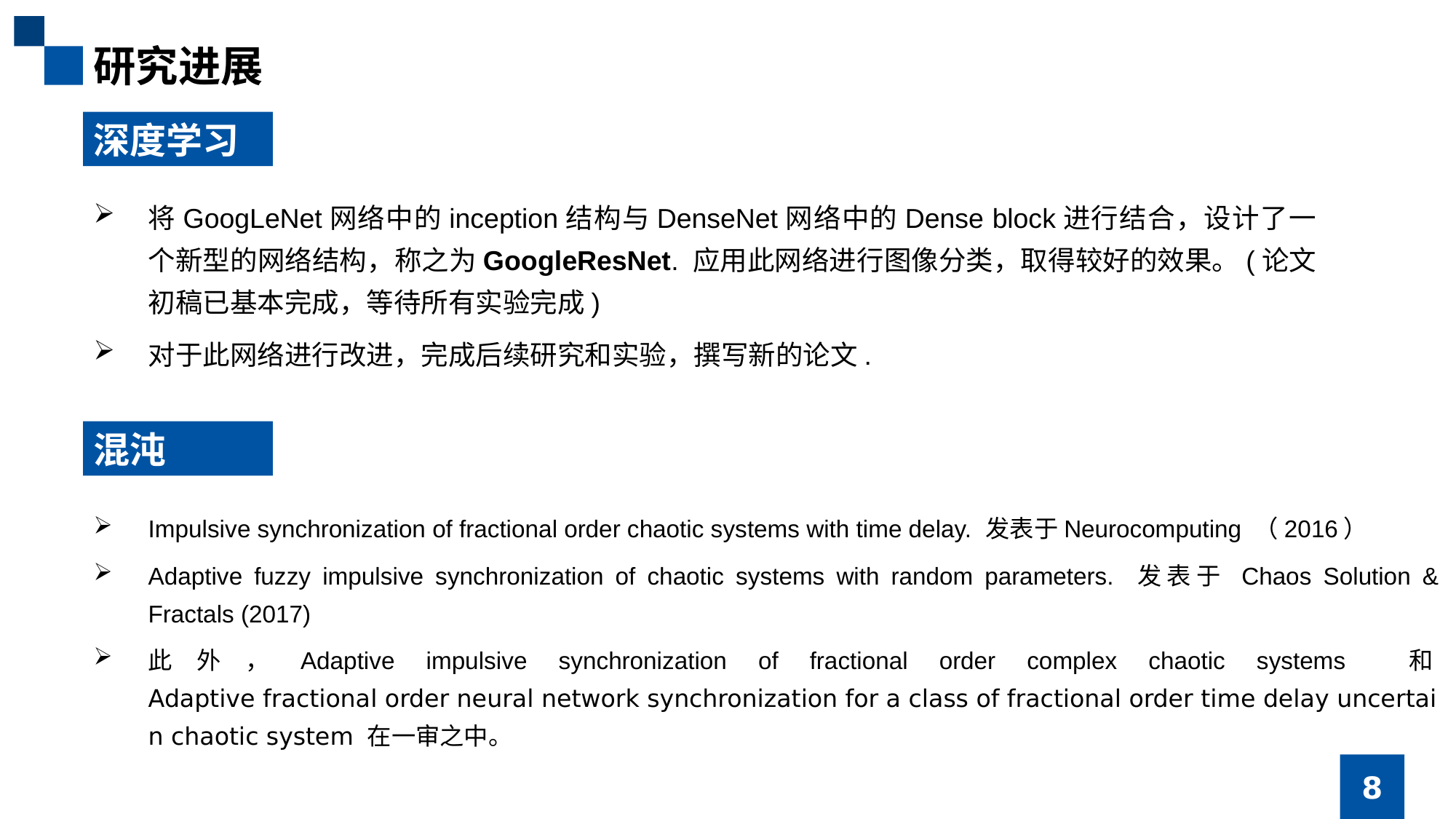

研究进展
深度学习
将GoogLeNet网络中的inception结构与DenseNet网络中的Dense block进行结合，设计了一个新型的网络结构，称之为GoogleResNet. 应用此网络进行图像分类，取得较好的效果。(论文初稿已基本完成，等待所有实验完成)
对于此网络进行改进，完成后续研究和实验，撰写新的论文.
混沌
Impulsive synchronization of fractional order chaotic systems with time delay. 发表于Neurocomputing （2016）
Adaptive fuzzy impulsive synchronization of chaotic systems with random parameters. 发表于 Chaos Solution & Fractals (2017)
此外，Adaptive impulsive synchronization of fractional order complex chaotic systems 和Adaptive fractional order neural network synchronization for a class of fractional order time delay uncertain chaotic system 在一审之中。
8